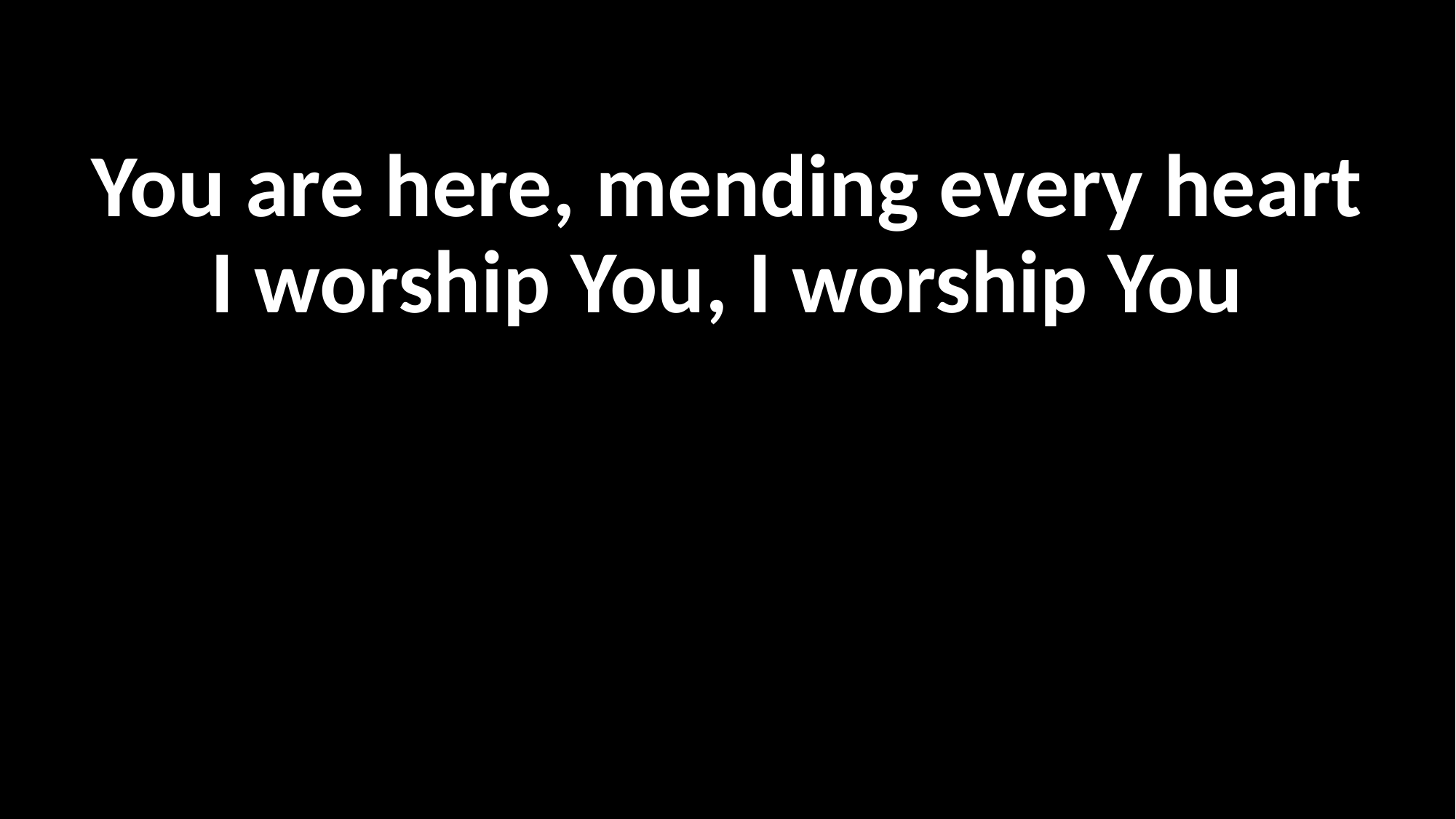

You are here, mending every heart
I worship You, I worship You
우리맘 회복하시네
나 경배해 주 경배해